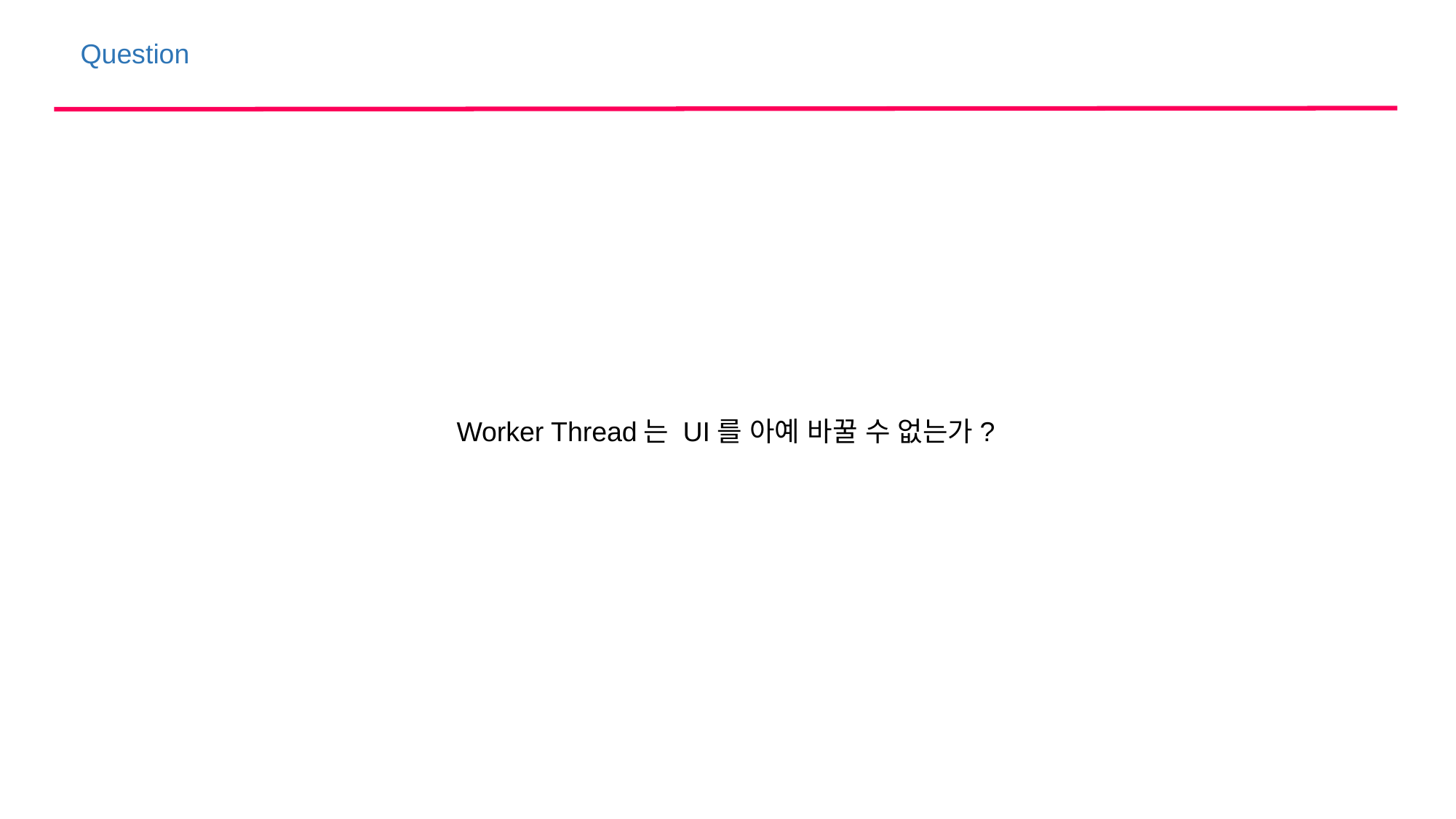

Question
Worker Thread는 UI를 아예 바꿀 수 없는가?